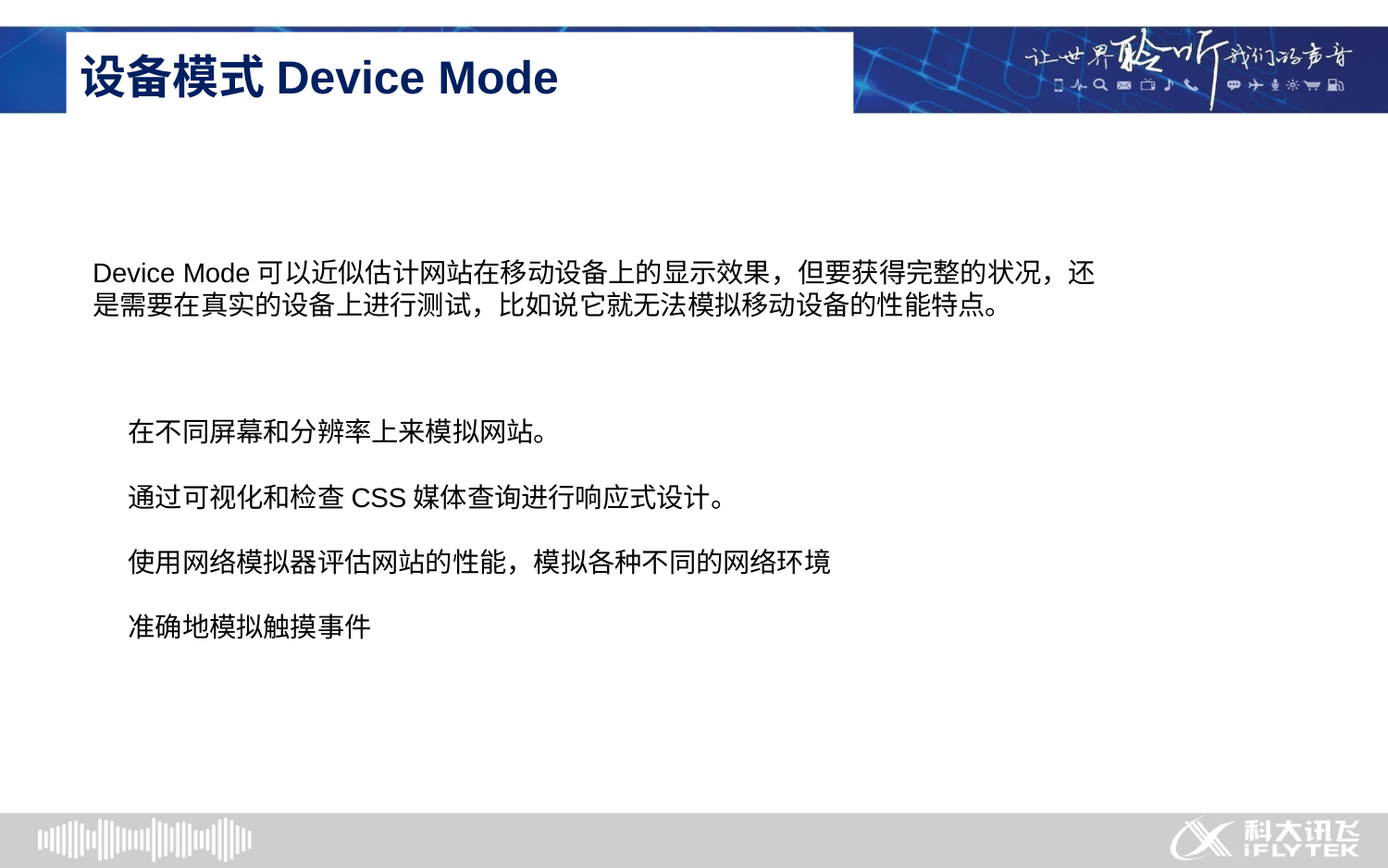

# 设备模式Device Mode

Device Mode可以近似估计网站在移动设备上的显示效果，但要获得完整的状况，还是需要在真实的设备上进行测试，比如说它就无法模拟移动设备的性能特点。
在不同屏幕和分辨率上来模拟网站。

通过可视化和检查CSS媒体查询进行响应式设计。

使用网络模拟器评估网站的性能，模拟各种不同的网络环境

准确地模拟触摸事件